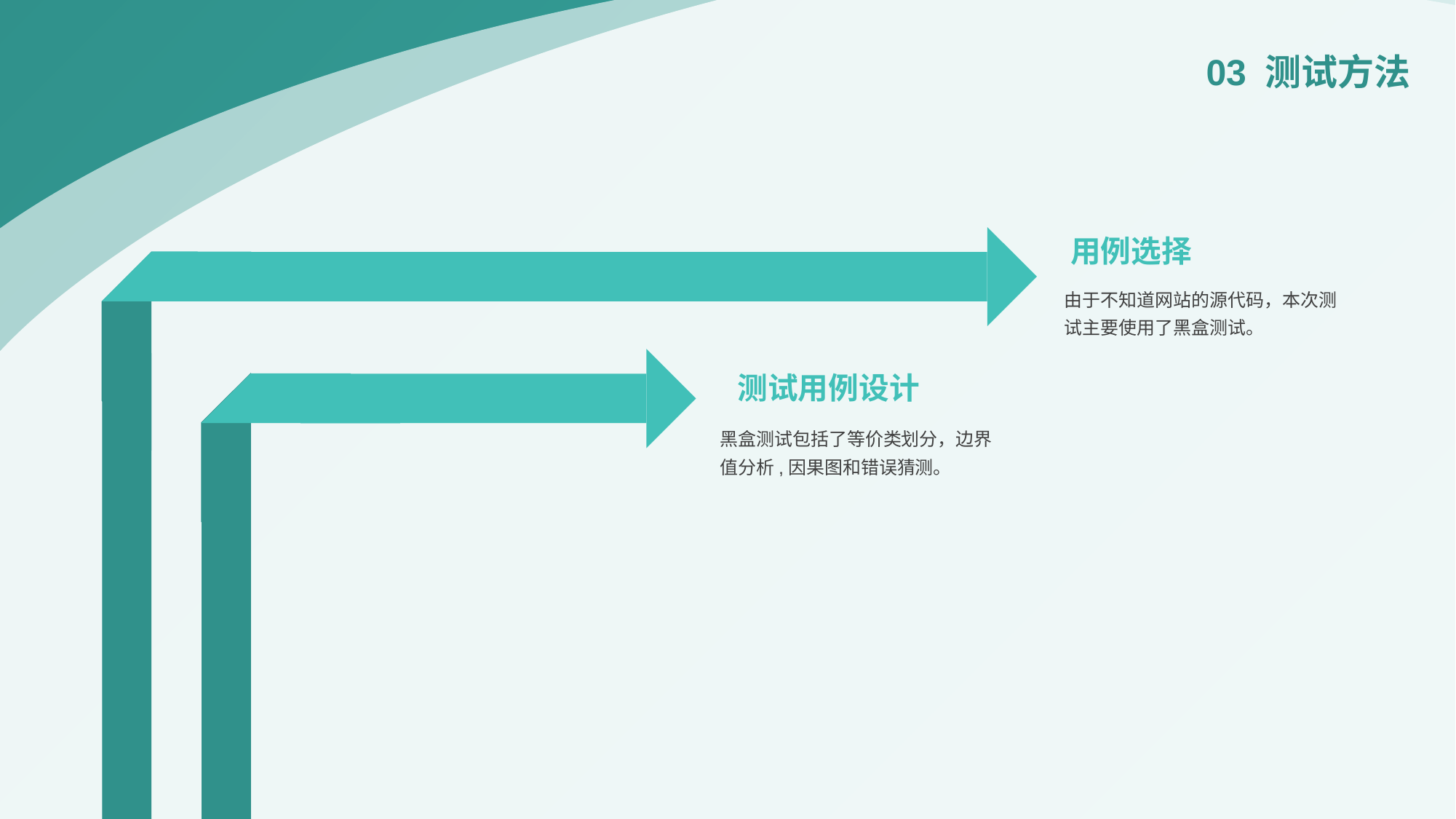

03 测试方法
用例选择

由于不知道网站的源代码，本次测试主要使用了黑盒测试。

测试用例设计

黑盒测试包括了等价类划分，边界值分析,因果图和错误猜测。